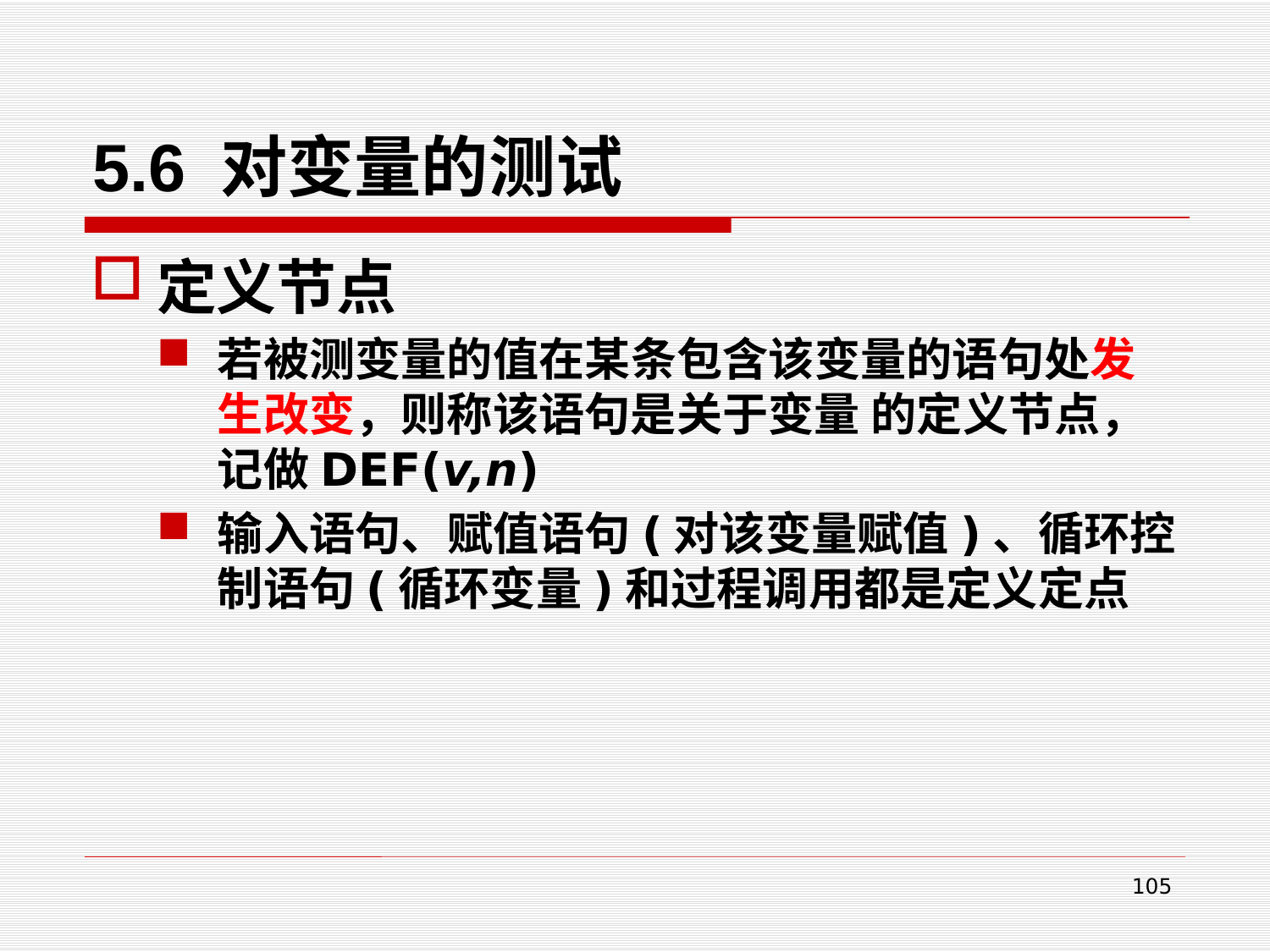

# 5.6 对变量的测试
定义节点
若被测变量的值在某条包含该变量的语句处发生改变，则称该语句是关于变量 的定义节点，记做DEF(v,n)
输入语句、赋值语句(对该变量赋值)、循环控制语句(循环变量)和过程调用都是定义定点
105